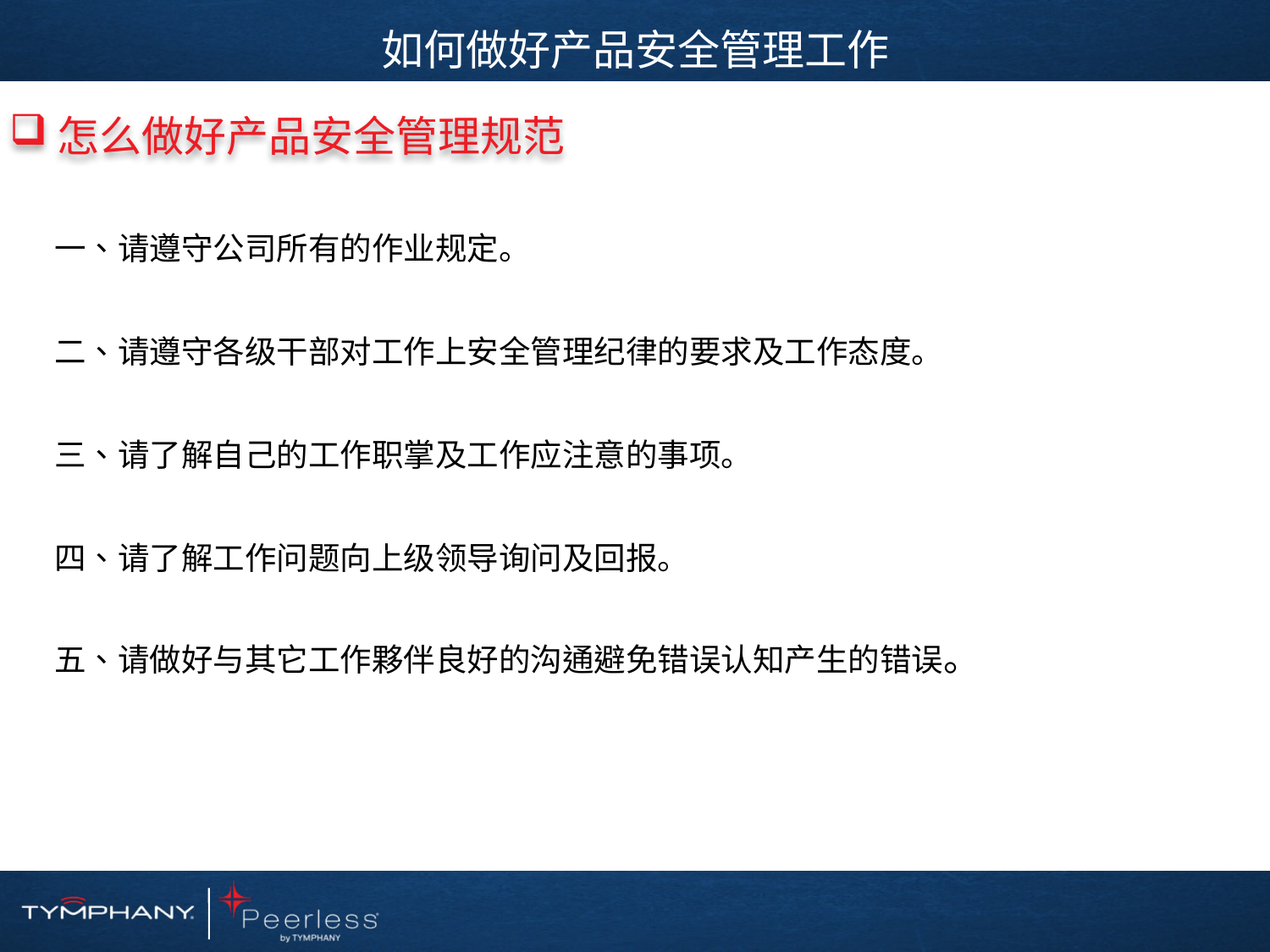

如何做好产品安全管理工作
怎么做好产品安全管理规范
一、请遵守公司所有的作业规定。
二、请遵守各级干部对工作上安全管理纪律的要求及工作态度。
三、请了解自己的工作职掌及工作应注意的事项。
四、请了解工作问题向上级领导询问及回报。
五、请做好与其它工作夥伴良好的沟通避免错误认知产生的错误。